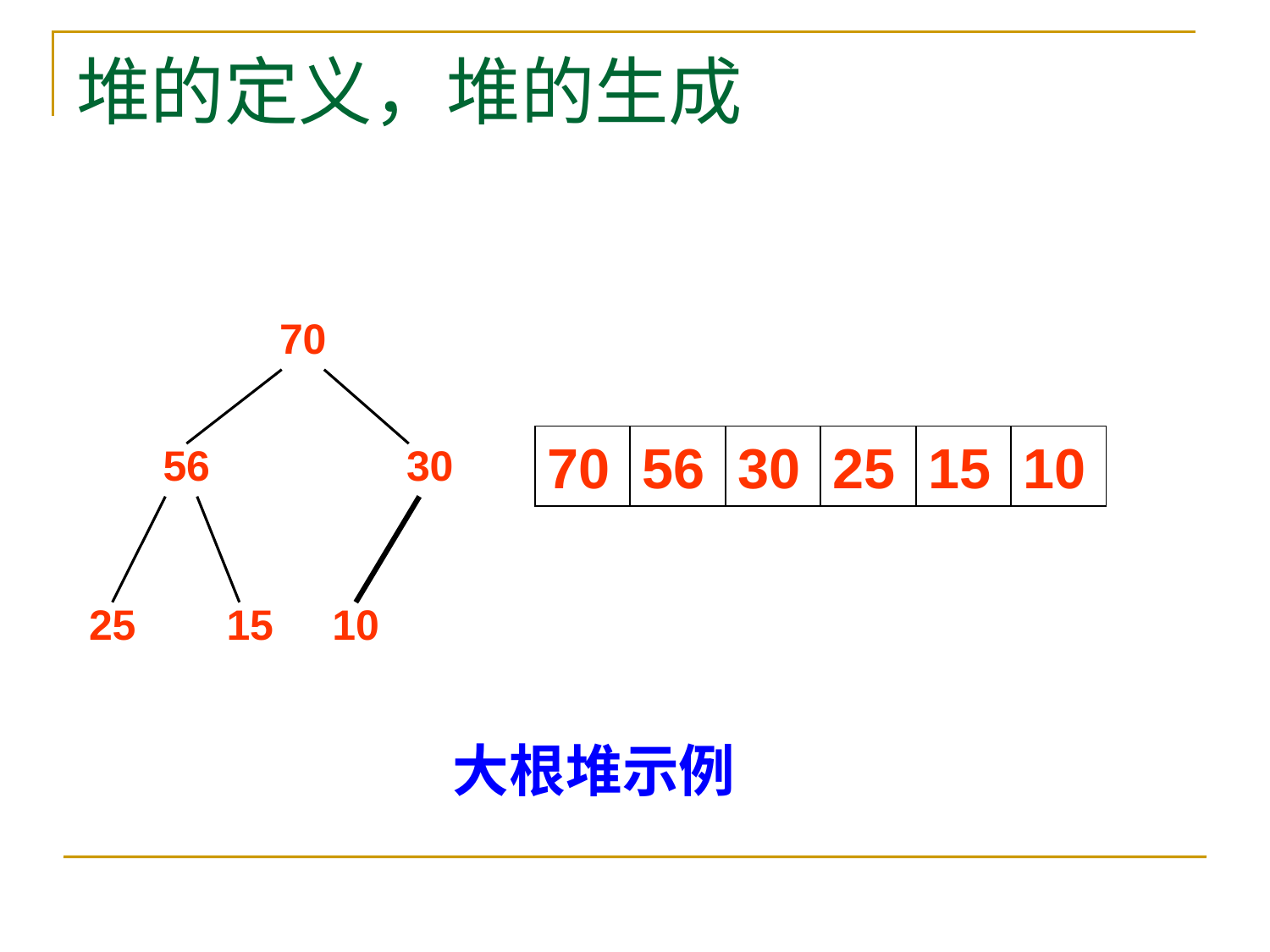

# 堆的定义，堆的生成
70

70
56
30
25
15
10
56
30

25
15
10
大根堆示例